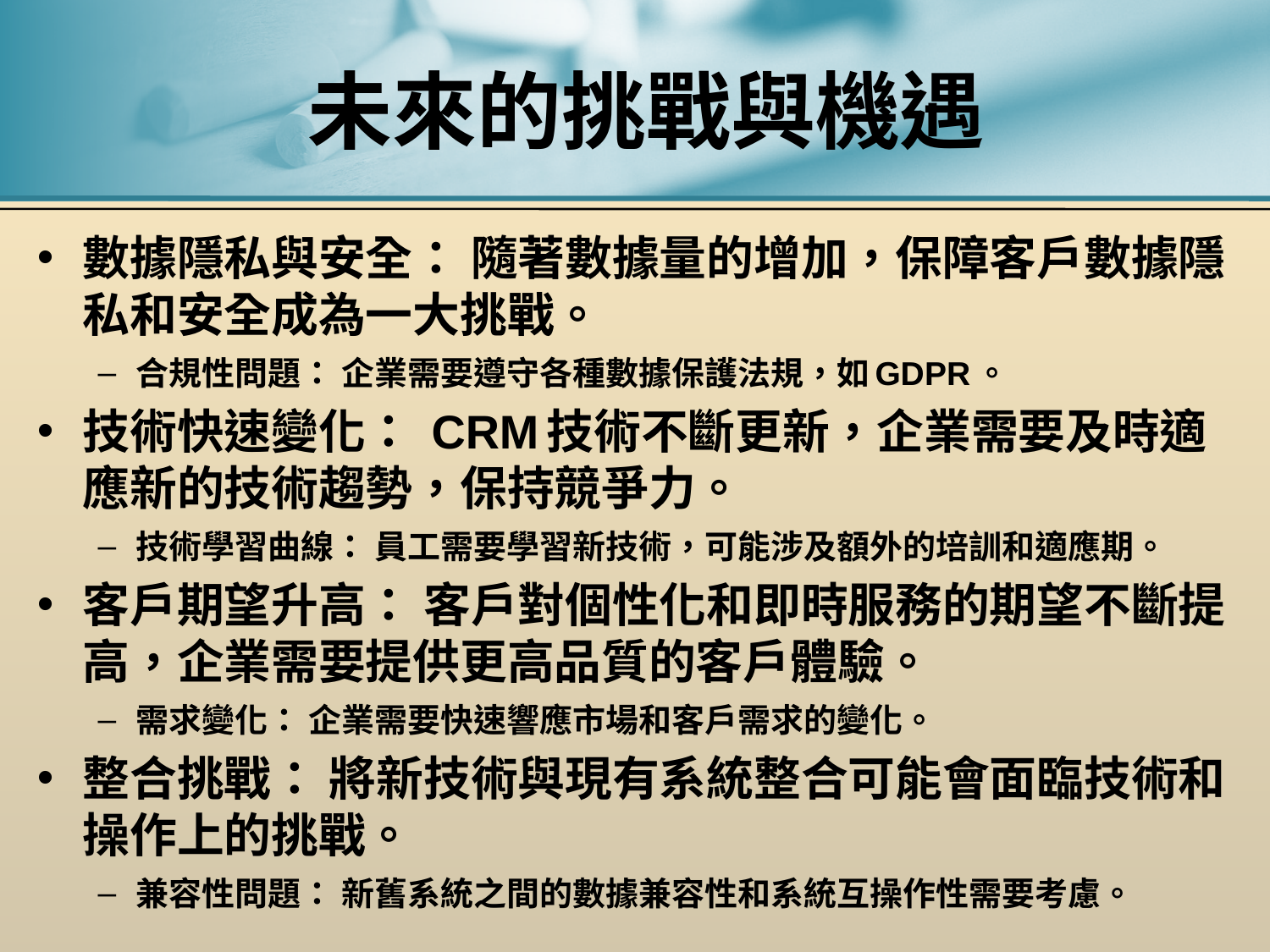

# 未來的挑戰與機遇
數據隱私與安全： 隨著數據量的增加，保障客戶數據隱私和安全成為一大挑戰。
合規性問題： 企業需要遵守各種數據保護法規，如GDPR。
技術快速變化： CRM技術不斷更新，企業需要及時適應新的技術趨勢，保持競爭力。
技術學習曲線： 員工需要學習新技術，可能涉及額外的培訓和適應期。
客戶期望升高： 客戶對個性化和即時服務的期望不斷提高，企業需要提供更高品質的客戶體驗。
需求變化： 企業需要快速響應市場和客戶需求的變化。
整合挑戰： 將新技術與現有系統整合可能會面臨技術和操作上的挑戰。
兼容性問題： 新舊系統之間的數據兼容性和系統互操作性需要考慮。